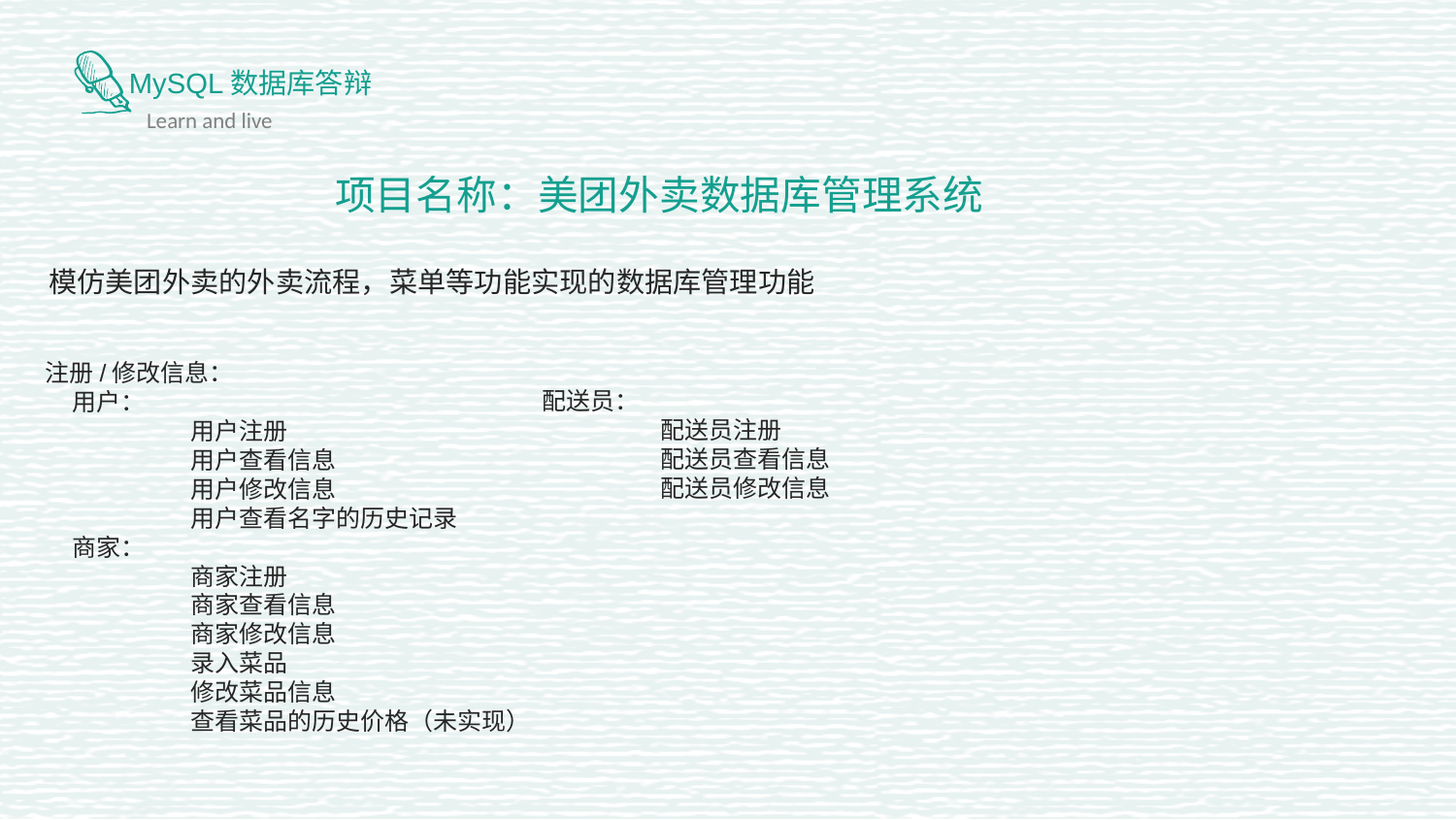

项目名称：美团外卖数据库管理系统
模仿美团外卖的外卖流程，菜单等功能实现的数据库管理功能
注册/修改信息：
    用户：
	用户注册
	用户查看信息
	用户修改信息
	用户查看名字的历史记录
    商家：
	商家注册
	商家查看信息
	商家修改信息
	录入菜品
	修改菜品信息
	查看菜品的历史价格（未实现）

    配送员：
	配送员注册
	配送员查看信息
	配送员修改信息